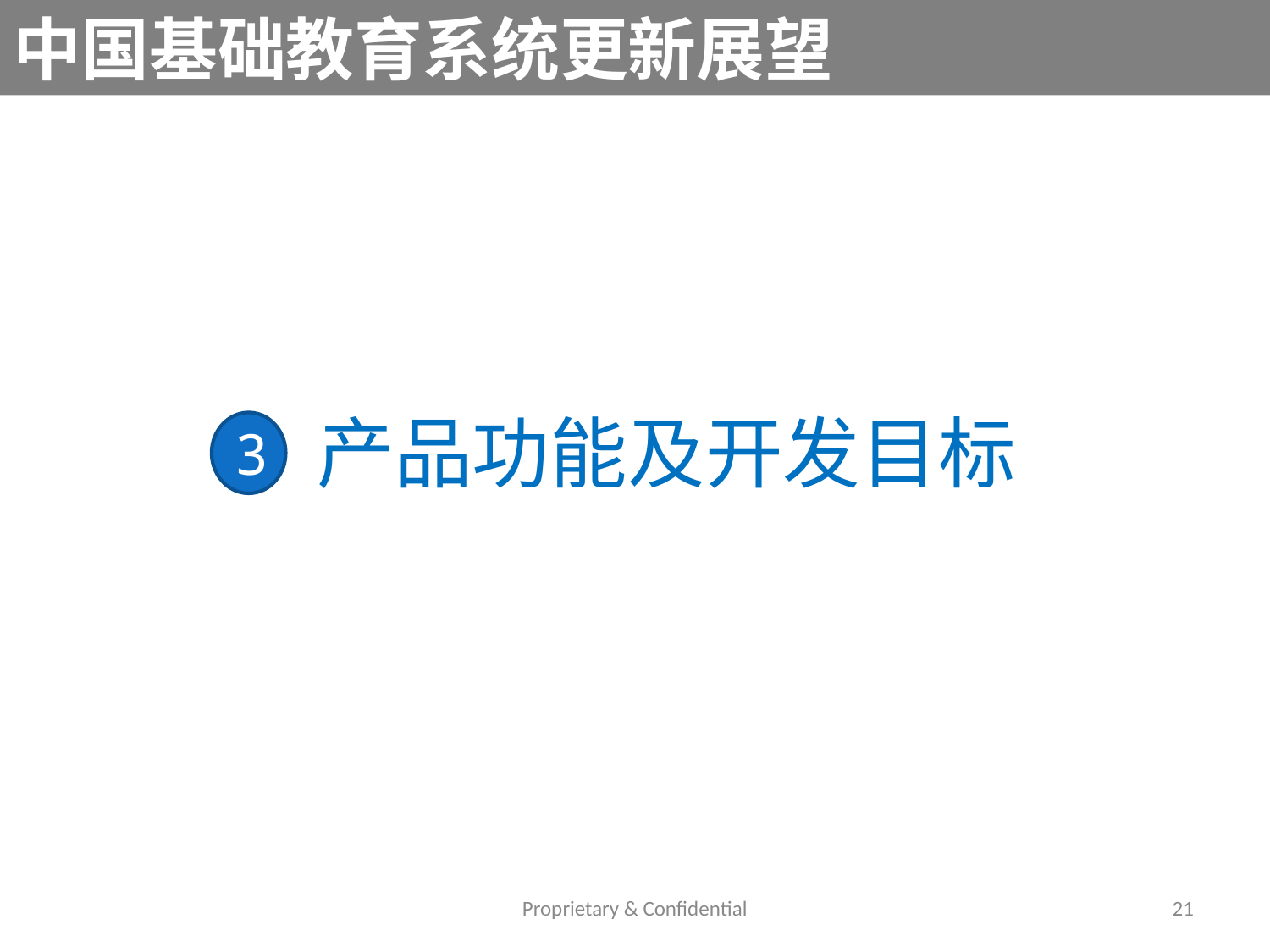

中国基础教育系统更新展望
# 产品功能及开发目标
3
Proprietary & Confidential
21